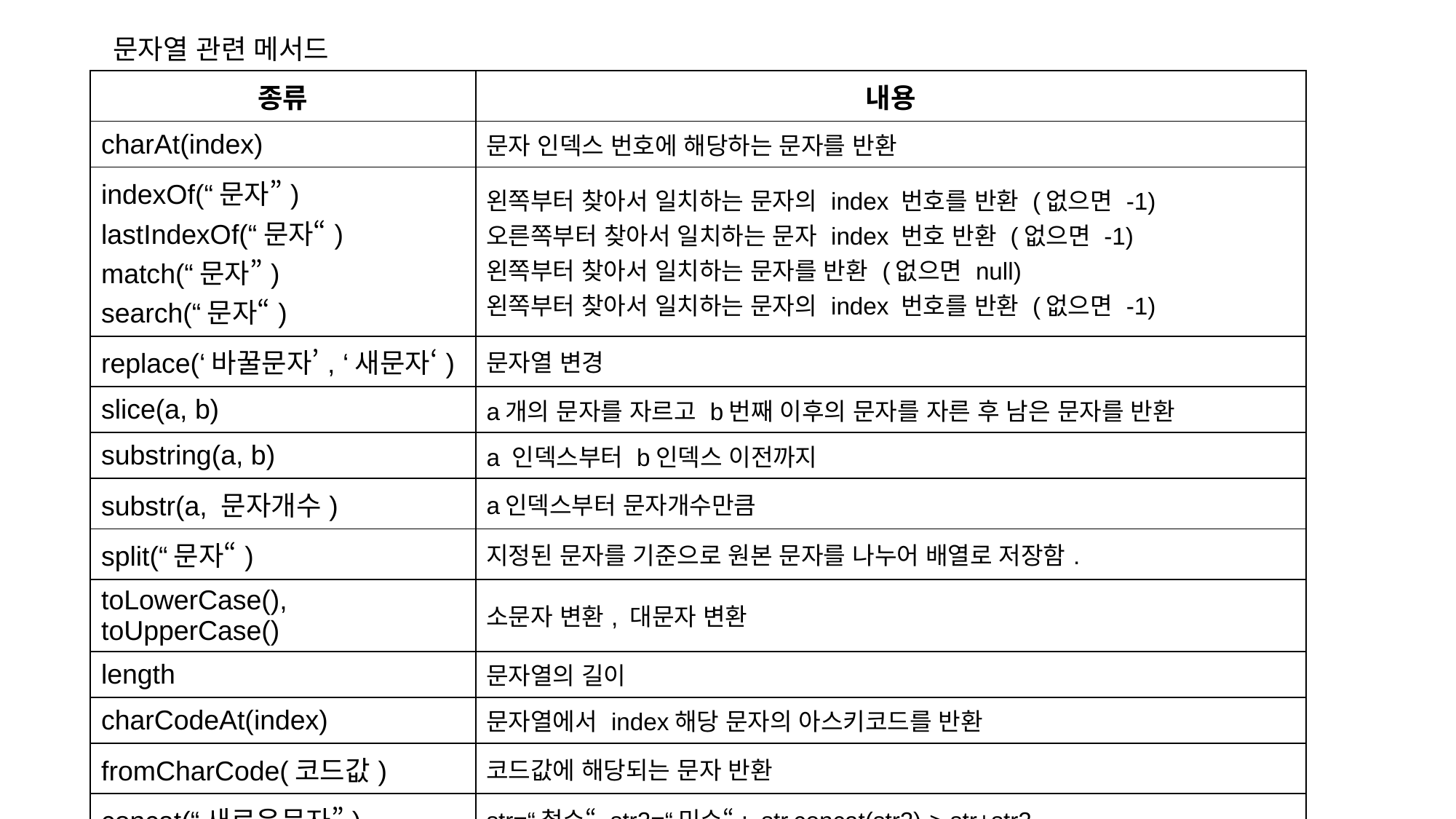

문자열 관련 메서드
| 종류 | 내용 |
| --- | --- |
| charAt(index) | 문자 인덱스 번호에 해당하는 문자를 반환 |
| indexOf(“문자”) lastIndexOf(“문자“) match(“문자”) search(“문자“) | 왼쪽부터 찾아서 일치하는 문자의 index 번호를 반환 (없으면 -1) 오른쪽부터 찾아서 일치하는 문자 index 번호 반환 (없으면 -1) 왼쪽부터 찾아서 일치하는 문자를 반환 (없으면 null) 왼쪽부터 찾아서 일치하는 문자의 index 번호를 반환 (없으면 -1) |
| replace(‘바꿀문자’, ‘새문자‘) | 문자열 변경 |
| slice(a, b) | a개의 문자를 자르고 b번째 이후의 문자를 자른 후 남은 문자를 반환 |
| substring(a, b) | a 인덱스부터 b인덱스 이전까지 |
| substr(a, 문자개수) | a인덱스부터 문자개수만큼 |
| split(“문자“) | 지정된 문자를 기준으로 원본 문자를 나누어 배열로 저장함. |
| toLowerCase(), toUpperCase() | 소문자 변환, 대문자 변환 |
| length | 문자열의 길이 |
| charCodeAt(index) | 문자열에서 index해당 문자의 아스키코드를 반환 |
| fromCharCode(코드값) | 코드값에 해당되는 문자 반환 |
| concat(“새로운문자”) | str=“철수“ str2=“민수“; str.concat(str2)-> str+str2 |
| trim() | 문자열의 공백 제거 str=“ james” => str.trim(); |